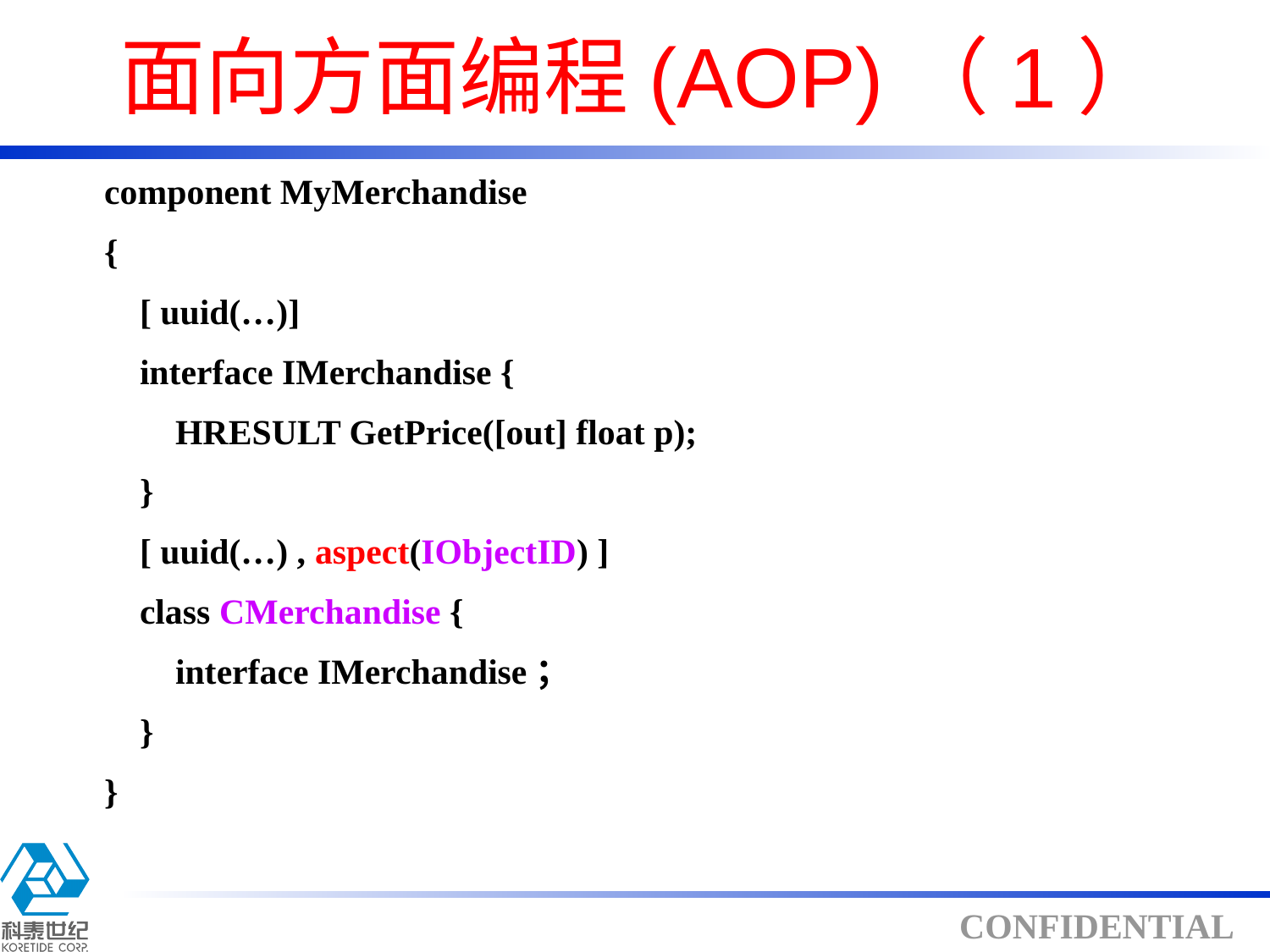

# 面向方面编程(AOP)（1）
component MyMerchandise
{
    [ uuid(…)]
    interface IMerchandise {
        HRESULT GetPrice([out] float p);
    }
    [ uuid(…) , aspect(IObjectID) ]
    class CMerchandise {
        interface IMerchandise；
    }
}